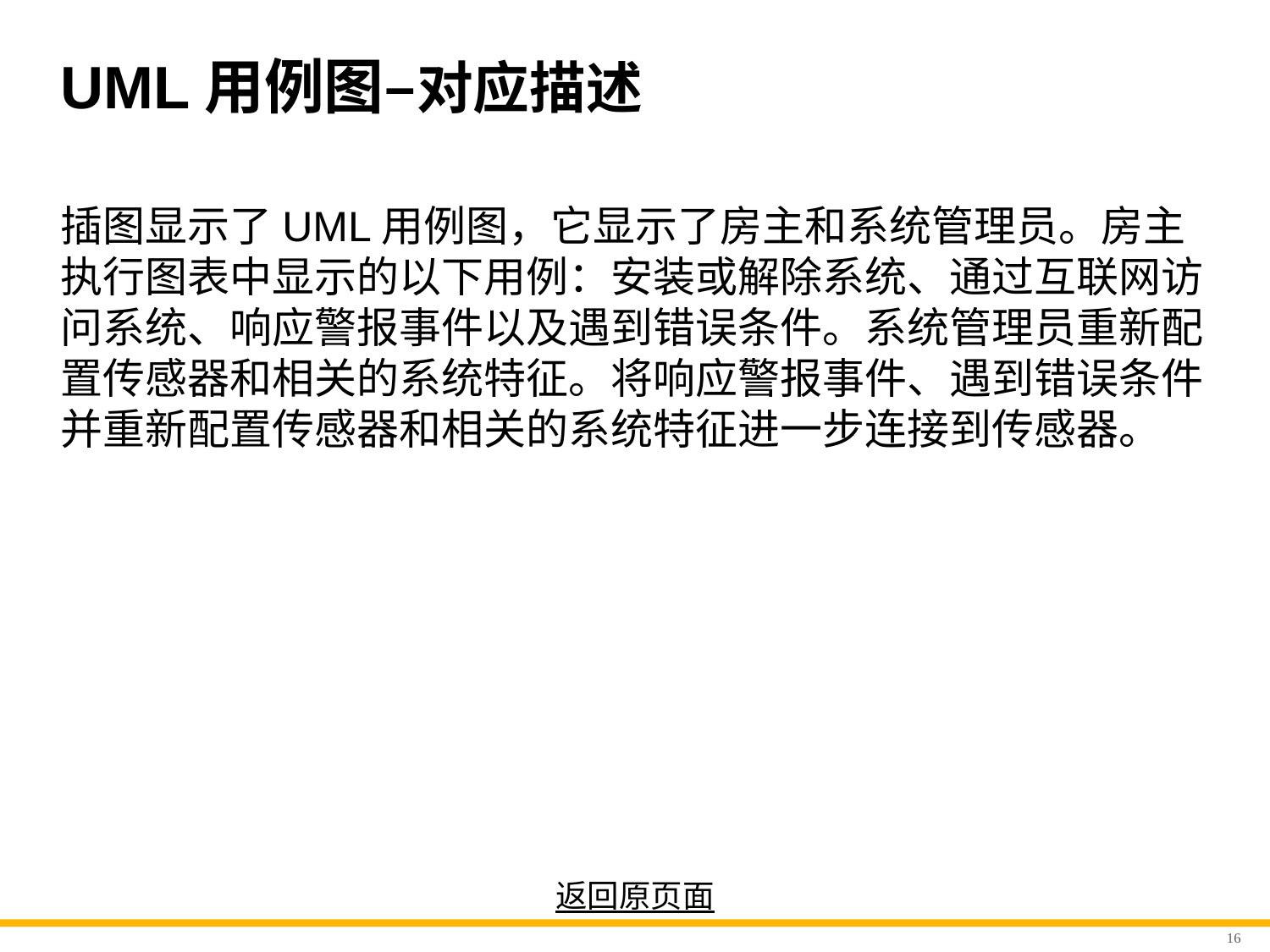

# UML用例图–对应描述
插图显示了UML用例图，它显示了房主和系统管理员。房主执行图表中显示的以下用例：安装或解除系统、通过互联网访问系统、响应警报事件以及遇到错误条件。系统管理员重新配置传感器和相关的系统特征。将响应警报事件、遇到错误条件并重新配置传感器和相关的系统特征进一步连接到传感器。
返回原页面
16